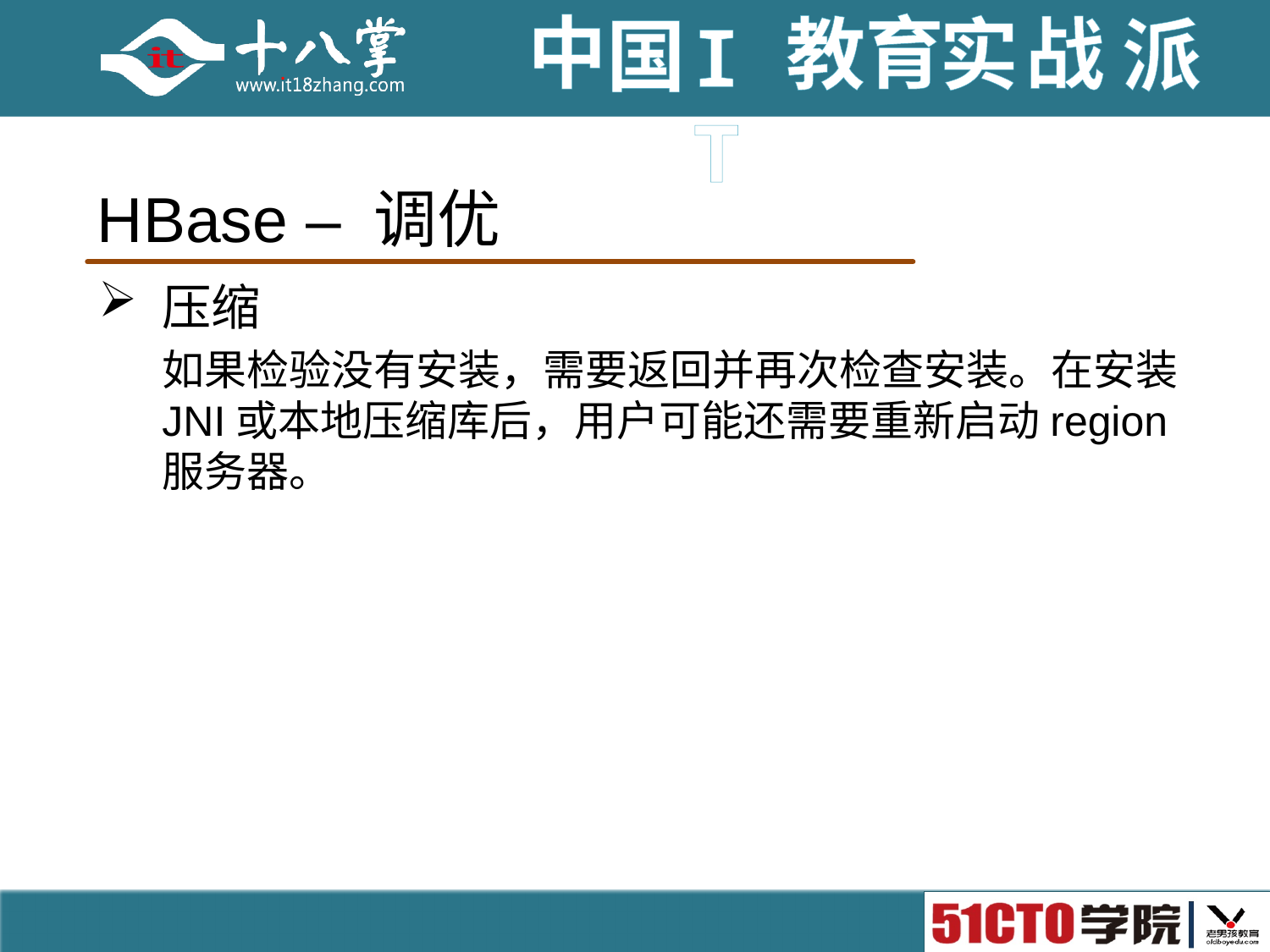

# HBase – 调优
压缩
如果检验没有安装，需要返回并再次检查安装。在安装JNI或本地压缩库后，用户可能还需要重新启动region服务器。